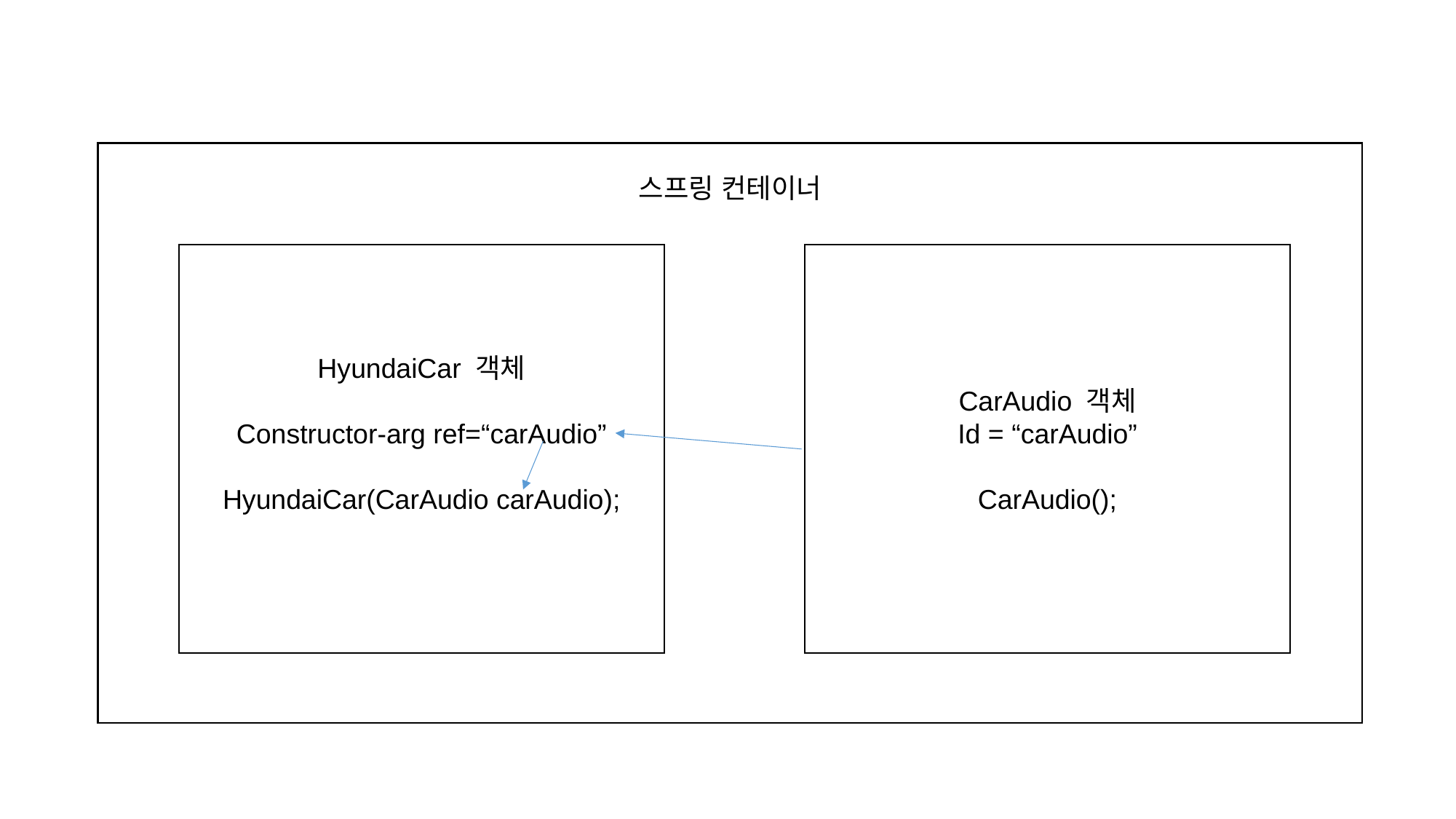

스프링 컨테이너

CarAudio 객체
Id = “carAudio”

CarAudio();
HyundaiCar 객체

Constructor-arg ref=“carAudio”

HyundaiCar(CarAudio carAudio);